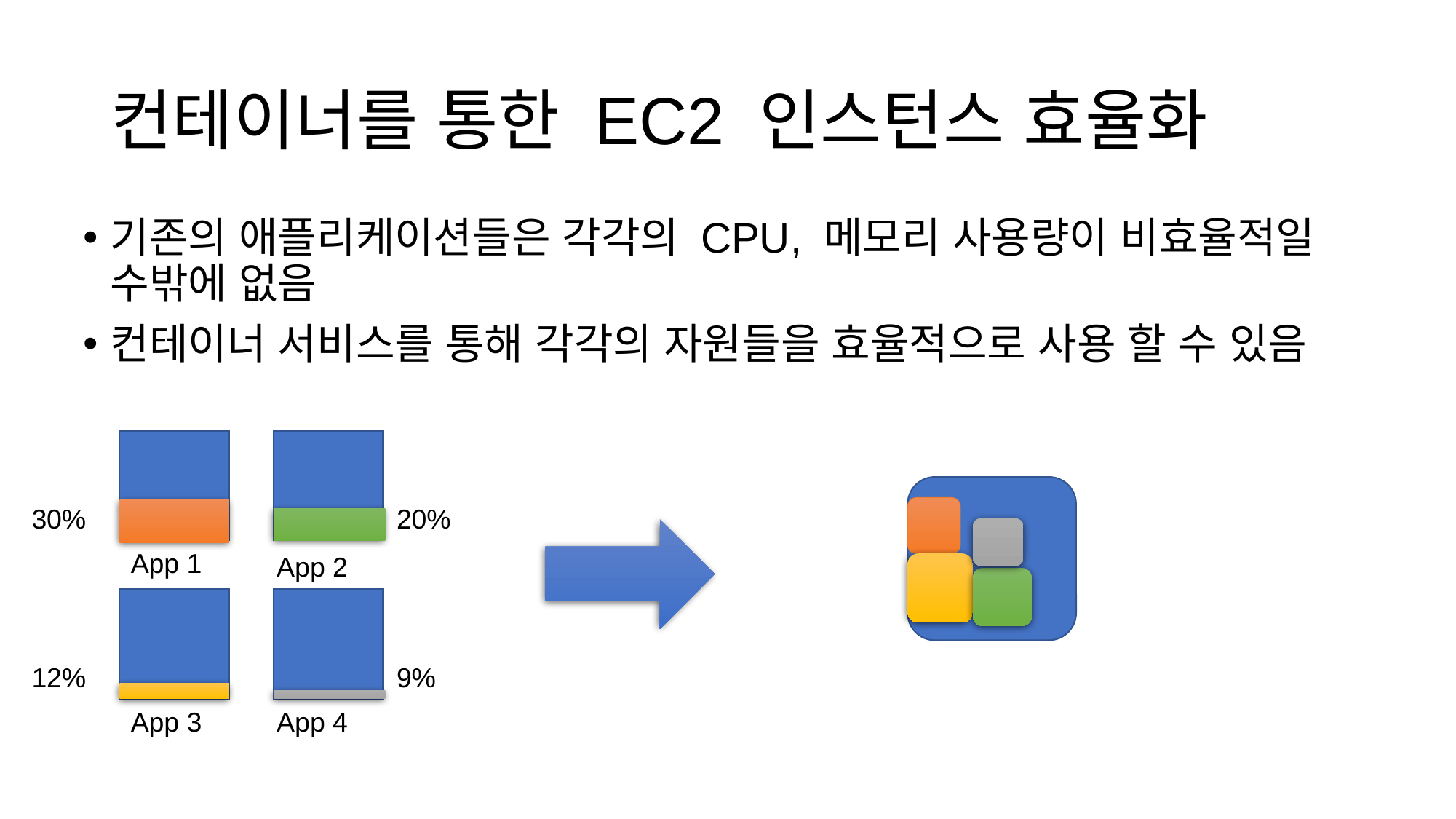

# 컨테이너를 통한 EC2 인스턴스 효율화
기존의 애플리케이션들은 각각의 CPU, 메모리 사용량이 비효율적일 수밖에 없음
컨테이너 서비스를 통해 각각의 자원들을 효율적으로 사용 할 수 있음

30%
20%

App 1
App 2

12%
9%

App 3
App 4